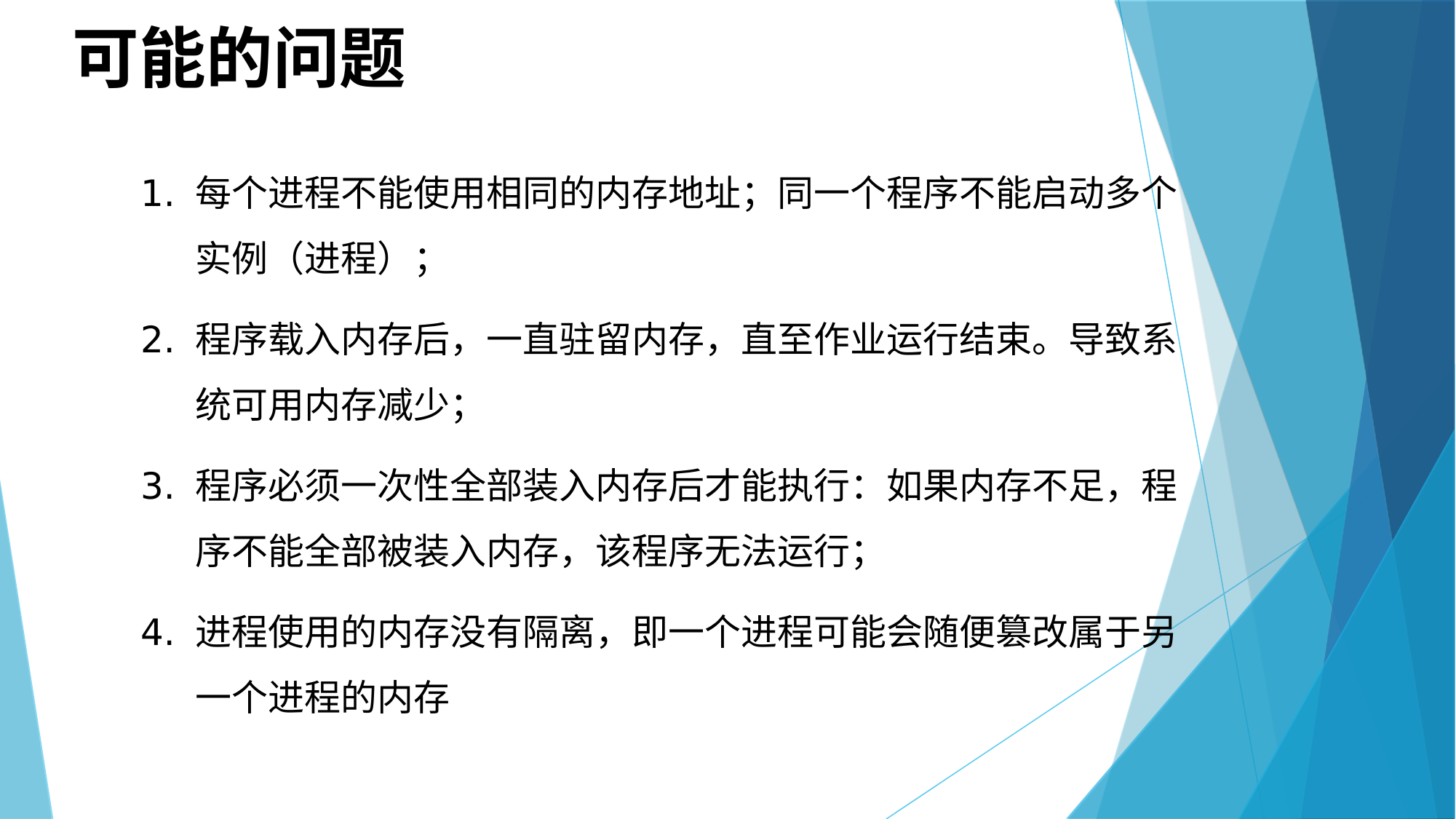

# 可能的问题
每个进程不能使用相同的内存地址；同一个程序不能启动多个实例（进程）；
程序载入内存后，一直驻留内存，直至作业运行结束。导致系统可用内存减少；
程序必须一次性全部装入内存后才能执行：如果内存不足，程序不能全部被装入内存，该程序无法运行；
进程使用的内存没有隔离，即一个进程可能会随便篡改属于另一个进程的内存